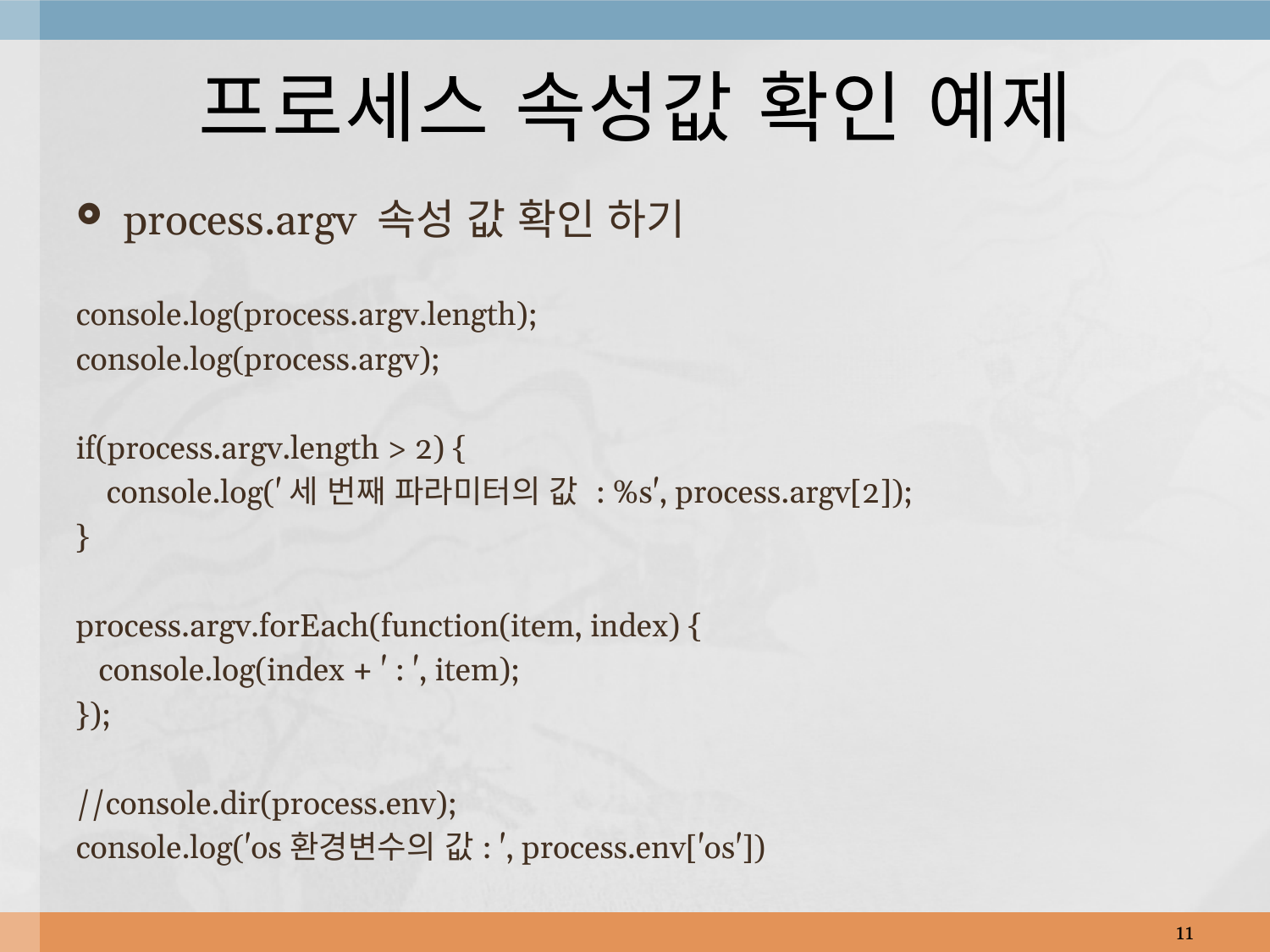

# 프로세스 속성값 확인 예제
process.argv 속성 값 확인 하기

console.log(process.argv.length);
console.log(process.argv);

if(process.argv.length > 2) {
    console.log('세 번째 파라미터의 값 : %s', process.argv[2]);
}

process.argv.forEach(function(item, index) {
   console.log(index + ' : ', item);
});

//console.dir(process.env);
console.log('os환경변수의 값: ', process.env['os'])
11